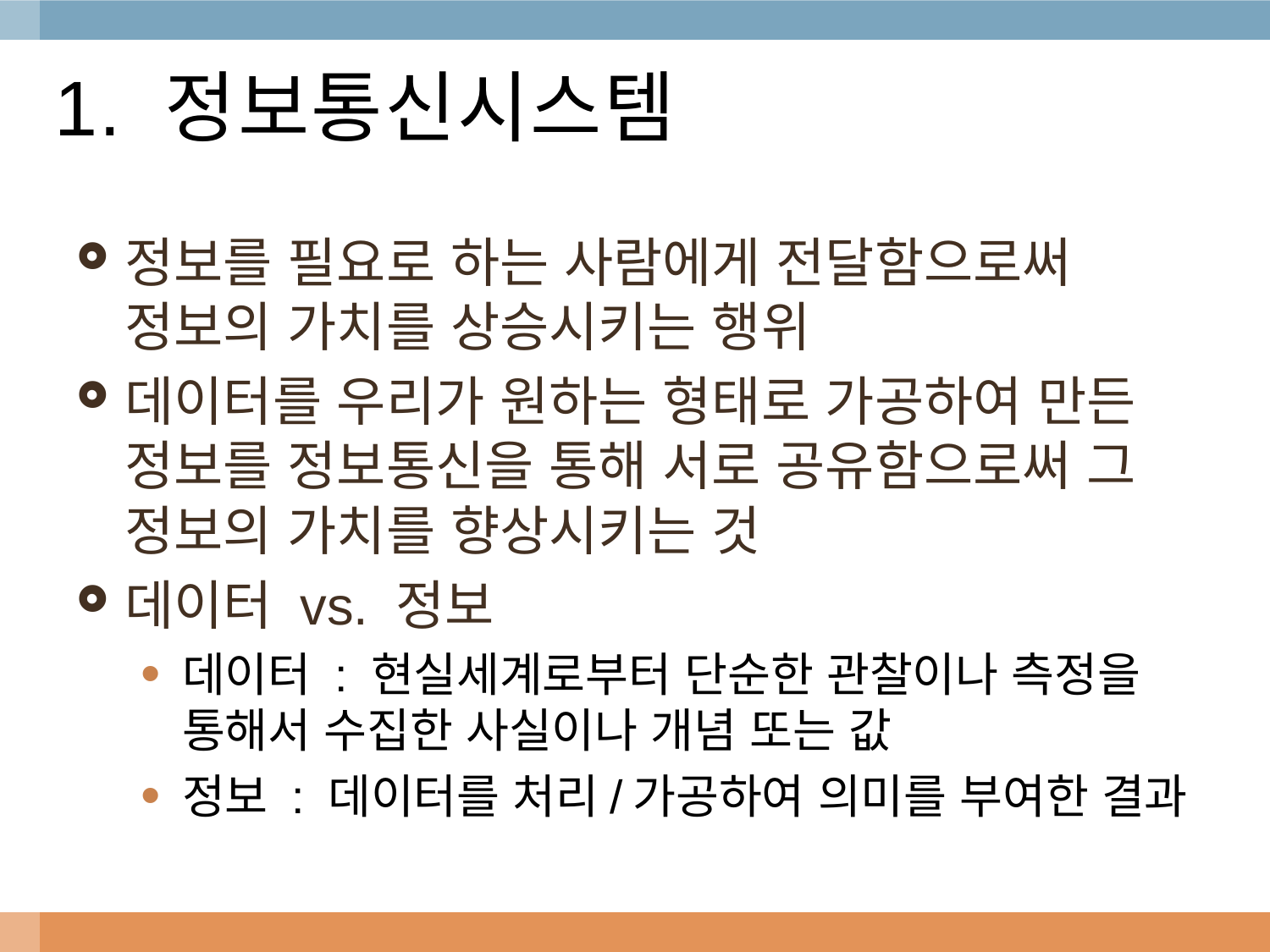

# 1. 정보통신시스템
정보를 필요로 하는 사람에게 전달함으로써 정보의 가치를 상승시키는 행위
데이터를 우리가 원하는 형태로 가공하여 만든 정보를 정보통신을 통해 서로 공유함으로써 그 정보의 가치를 향상시키는 것
데이터 vs. 정보
데이터 : 현실세계로부터 단순한 관찰이나 측정을 통해서 수집한 사실이나 개념 또는 값
정보 : 데이터를 처리/가공하여 의미를 부여한 결과